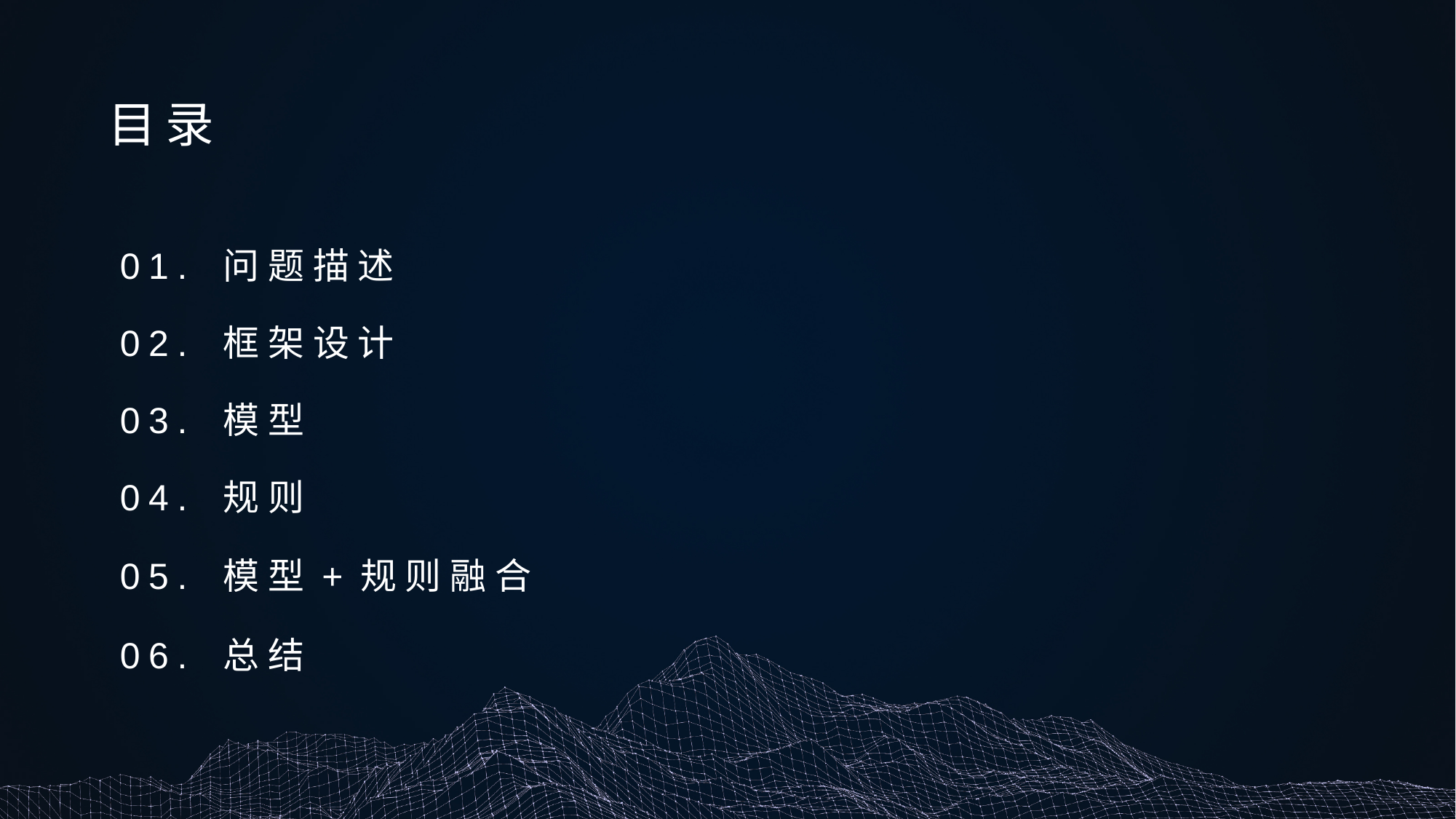

目录
01. 问题描述
02. 框架设计
03. 模型
04. 规则
05. 模型+规则融合
06. 总结